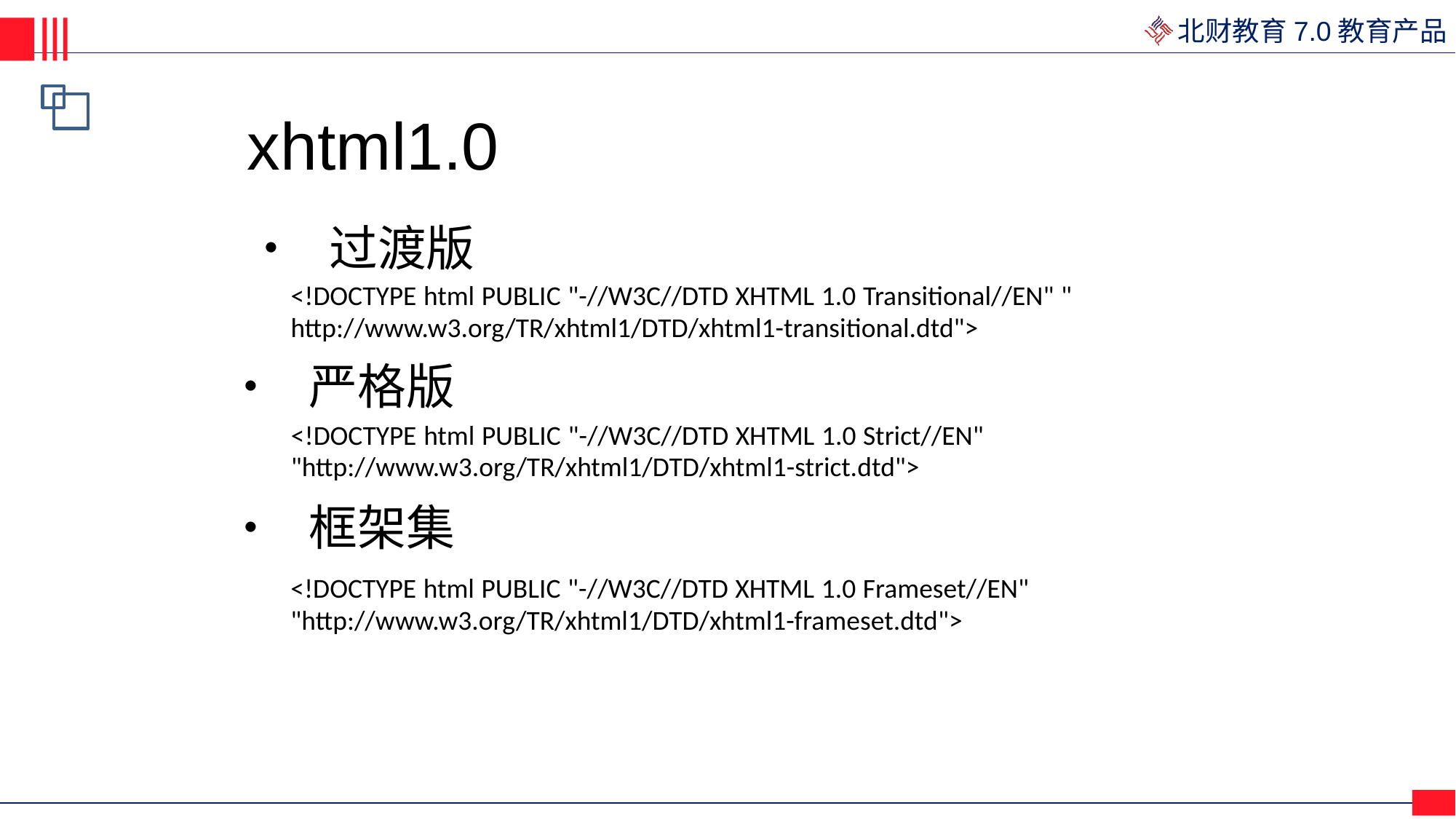

xhtml1.0

•  过渡版
<!DOCTYPE html PUBLIC "-//W3C//DTD XHTML 1.0 Transitional//EN" "
http://www.w3.org/TR/xhtml1/DTD/xhtml1-transitional.dtd">
•  严格版
<!DOCTYPE html PUBLIC "-//W3C//DTD XHTML 1.0 Strict//EN"
"http://www.w3.org/TR/xhtml1/DTD/xhtml1-strict.dtd">
•  框架集
<!DOCTYPE html PUBLIC "-//W3C//DTD XHTML 1.0 Frameset//EN"
"http://www.w3.org/TR/xhtml1/DTD/xhtml1-frameset.dtd">